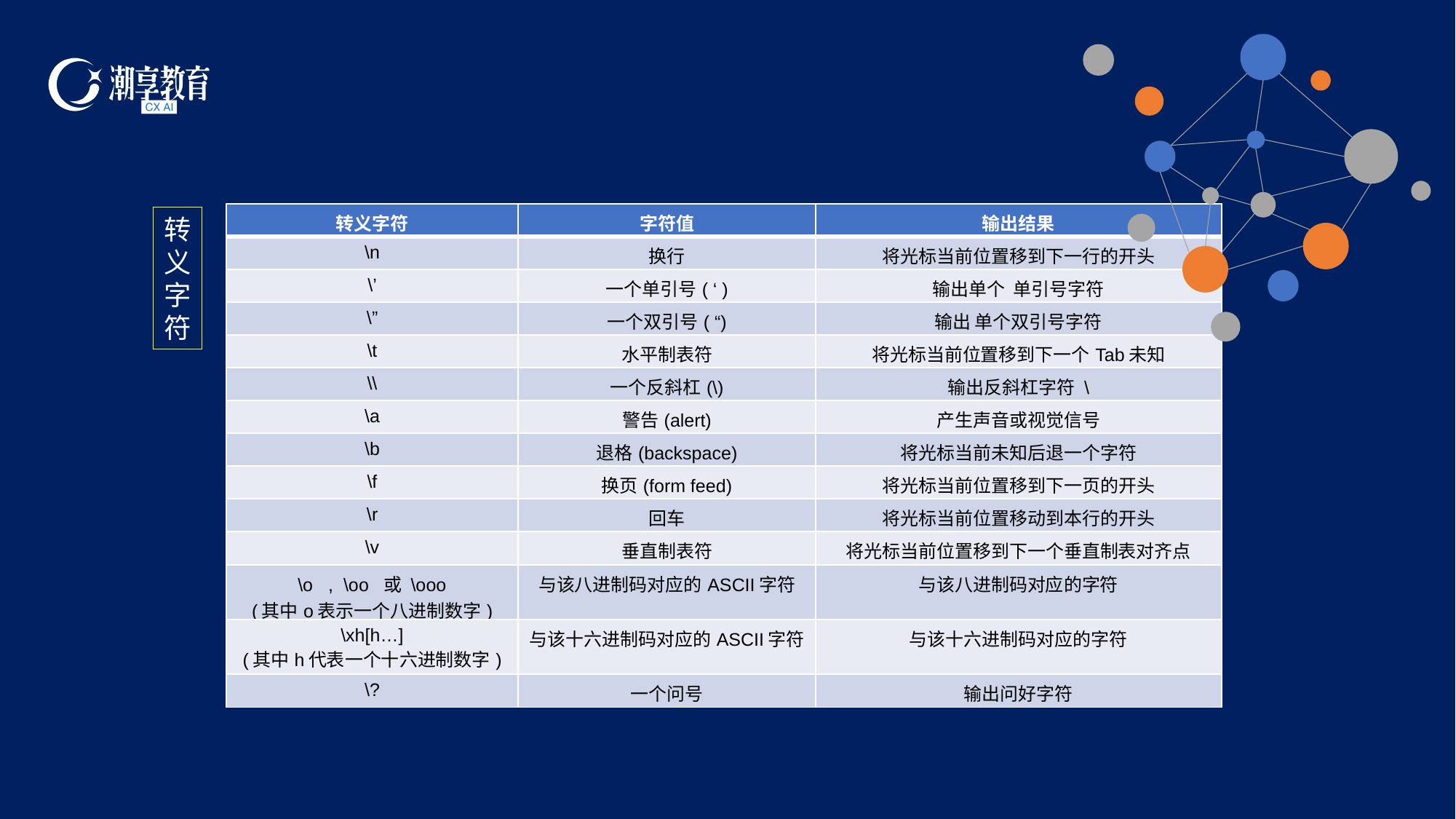

| 转义字符 | 字符值 | 输出结果 |
| --- | --- | --- |
| \n | 换行 | 将光标当前位置移到下一行的开头 |
| \’ | 一个单引号( ‘ ) | 输出单个 单引号字符 |
| \” | 一个双引号( “) | 输出 单个双引号字符 |
| \t | 水平制表符 | 将光标当前位置移到下一个Tab未知 |
| \\ | 一个反斜杠(\) | 输出反斜杠字符 \ |
| \a | 警告(alert) | 产生声音或视觉信号 |
| \b | 退格(backspace) | 将光标当前未知后退一个字符 |
| \f | 换页(form feed) | 将光标当前位置移到下一页的开头 |
| \r | 回车 | 将光标当前位置移动到本行的开头 |
| \v | 垂直制表符 | 将光标当前位置移到下一个垂直制表对齐点 |
| \o , \oo 或 \ooo (其中o表示一个八进制数字) | 与该八进制码对应的ASCII字符 | 与该八进制码对应的字符 |
| \xh[h…] (其中h代表一个十六进制数字) | 与该十六进制码对应的ASCII字符 | 与该十六进制码对应的字符 |
| \? | 一个问号 | 输出问好字符 |
转义字符